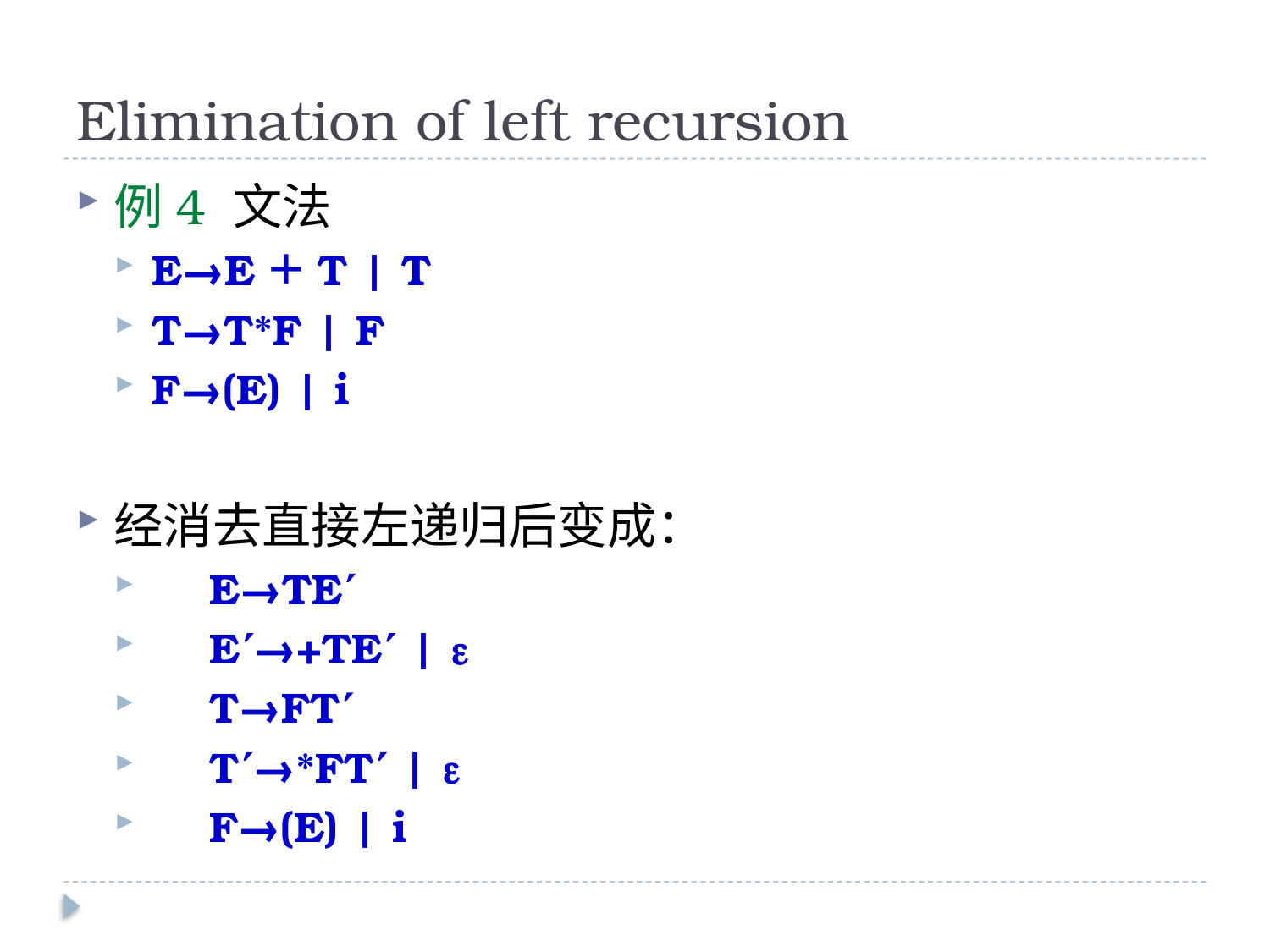

# Elimination of left recursion
例4 文法
E→E＋T | T
T→T*F | F
F→(E) | i

经消去直接左递归后变成：
    E→TE′
    E′→+TE′ | ε
    T→FT′
    T′→*FT′ | ε
    F→(E) | i

19